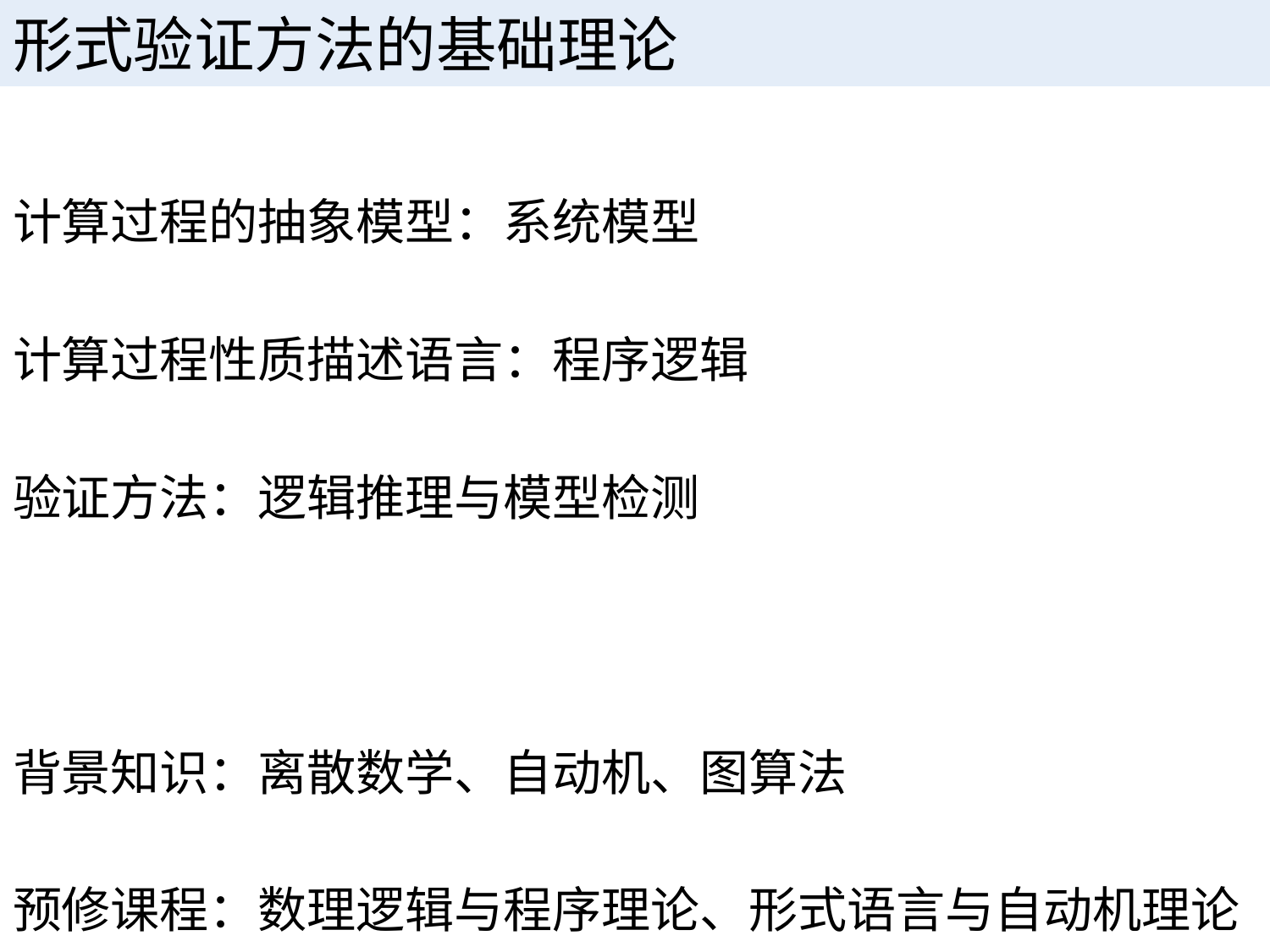

# 形式验证方法的基础理论

计算过程的抽象模型：系统模型

计算过程性质描述语言：程序逻辑

验证方法：逻辑推理与模型检测

背景知识：离散数学、自动机、图算法

预修课程：数理逻辑与程序理论、形式语言与自动机理论